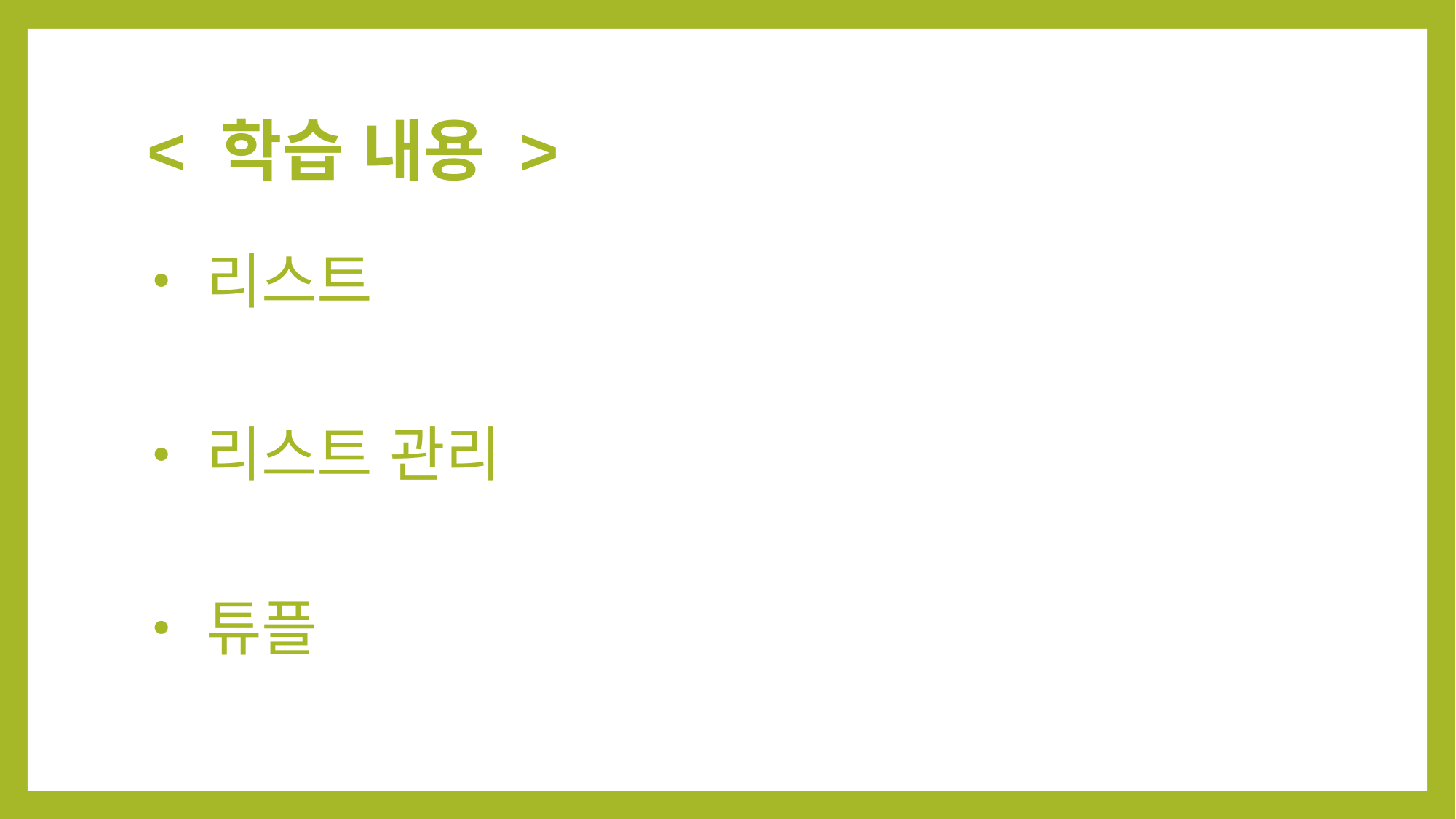

# < 학습 내용 >
 리스트

 리스트 관리

 튜플